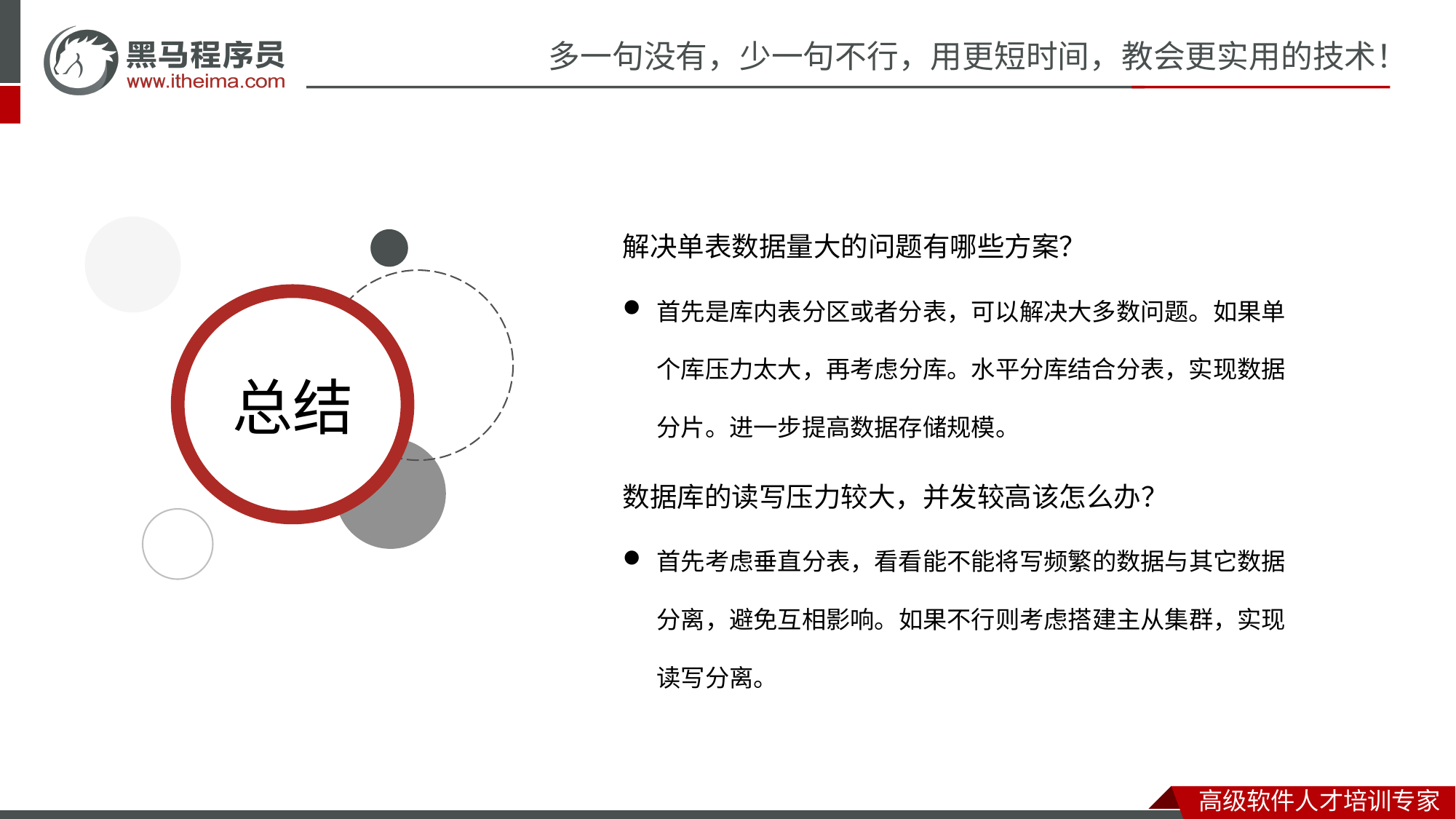

解决单表数据量大的问题有哪些方案？
首先是库内表分区或者分表，可以解决大多数问题。如果单个库压力太大，再考虑分库。水平分库结合分表，实现数据分片。进一步提高数据存储规模。
数据库的读写压力较大，并发较高该怎么办？
首先考虑垂直分表，看看能不能将写频繁的数据与其它数据分离，避免互相影响。如果不行则考虑搭建主从集群，实现读写分离。